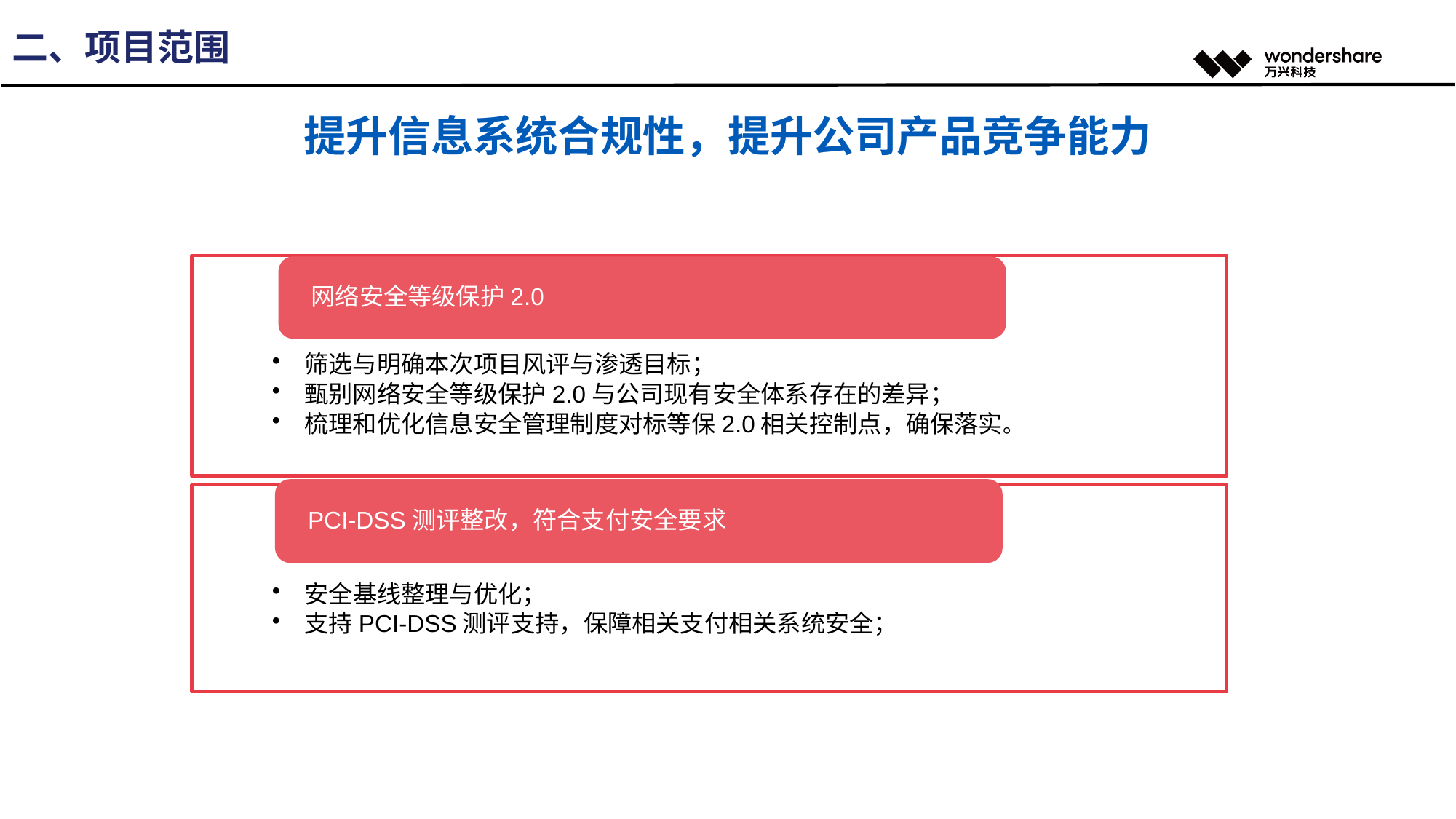

二、项目范围
提升信息系统合规性，提升公司产品竞争能力

筛选与明确本次项目风评与渗透目标；
甄别网络安全等级保护2.0与公司现有安全体系存在的差异；
梳理和优化信息安全管理制度对标等保2.0相关控制点，确保落实。

网络安全等级保护2.0

PCI-DSS测评整改，符合支付安全要求

安全基线整理与优化；
支持PCI-DSS测评支持，保障相关支付相关系统安全；